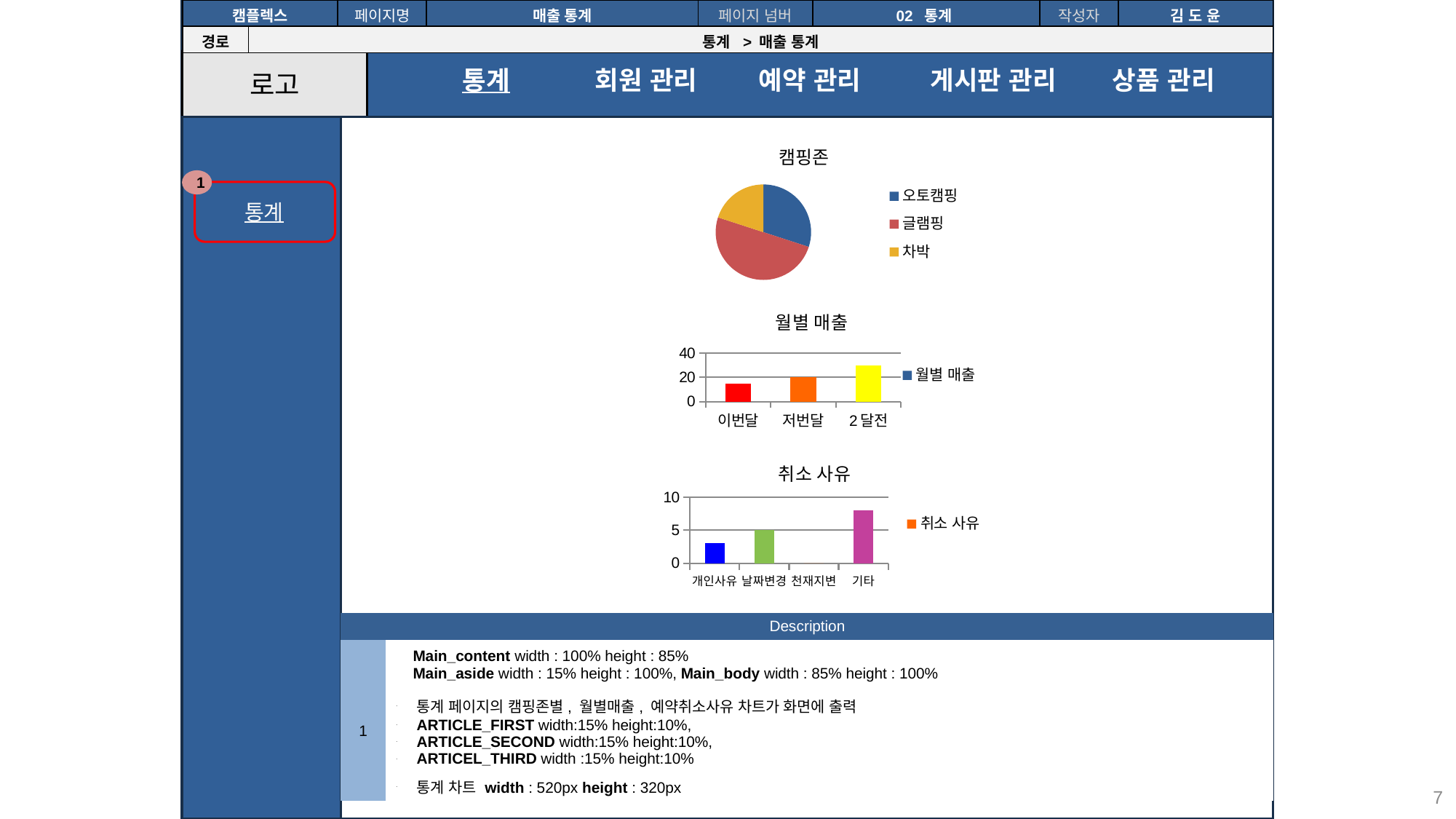

`
| 캠플렉스 |  | 페이지명 | 매출 통계 | 페이지 넘버 | 02 통계 | 작성자 | 김 도 윤 |
| --- | --- | --- | --- | --- | --- | --- | --- |
| 경로 | 통계 > 매출 통계 |  |  |  |  |  |  |
로고
통계
회원 관리
예약 관리
게시판 관리
상품 관리

### Chart:

| Category | 캠핑존 |
|---|---|
| 오토캠핑 | 3.0 |
| 글램핑 | 5.0 |
| 차박 | 2.0 |
1

통계

### Chart:

| Category | 월별 매출 |
|---|---|
| 이번달 | 15.0 |
| 저번달 | 20.0 |
| 2달전 | 30.0 |

### Chart:

| Category | 취소 사유 |
|---|---|
| 개인사유 | 3.0 |
| 날짜변경 | 5.0 |
| 천재지변 | 0.0 |
| 기타 | 8.0 |
| Description |  |
| --- | --- |
|  | Main\_content width : 100% height : 85% Main\_aside width : 15% height : 100%, Main\_body width : 85% height : 100% |
| 1 | 통계 페이지의 캠핑존별, 월별매출, 예약취소사유 차트가 화면에 출력 ARTICLE\_FIRST width:15% height:10%, ARTICLE\_SECOND width:15% height:10%, ARTICEL\_THIRD width :15% height:10% |
|  | 통계 차트 width : 520px height : 320px |
7